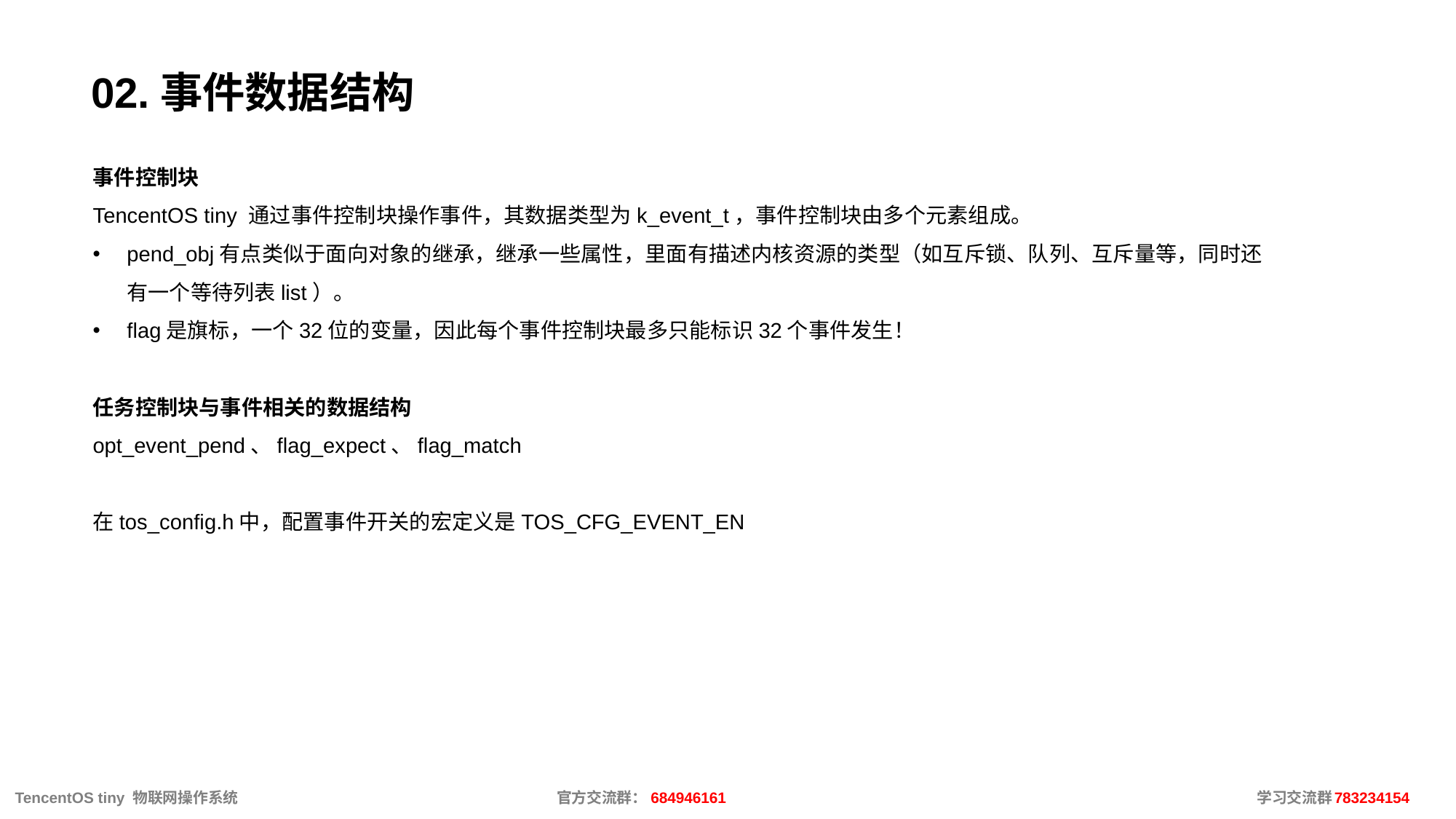

# 02.事件数据结构
事件控制块
TencentOS tiny 通过事件控制块操作事件，其数据类型为k_event_t，事件控制块由多个元素组成。
pend_obj有点类似于面向对象的继承，继承一些属性，里面有描述内核资源的类型（如互斥锁、队列、互斥量等，同时还有一个等待列表list）。
flag是旗标，一个32位的变量，因此每个事件控制块最多只能标识32个事件发生！

任务控制块与事件相关的数据结构
opt_event_pend、flag_expect、flag_match

在tos_config.h中，配置事件开关的宏定义是TOS_CFG_EVENT_EN

 TencentOS tiny 物联网操作系统			官方交流群：684946161					          学习交流群：783234154